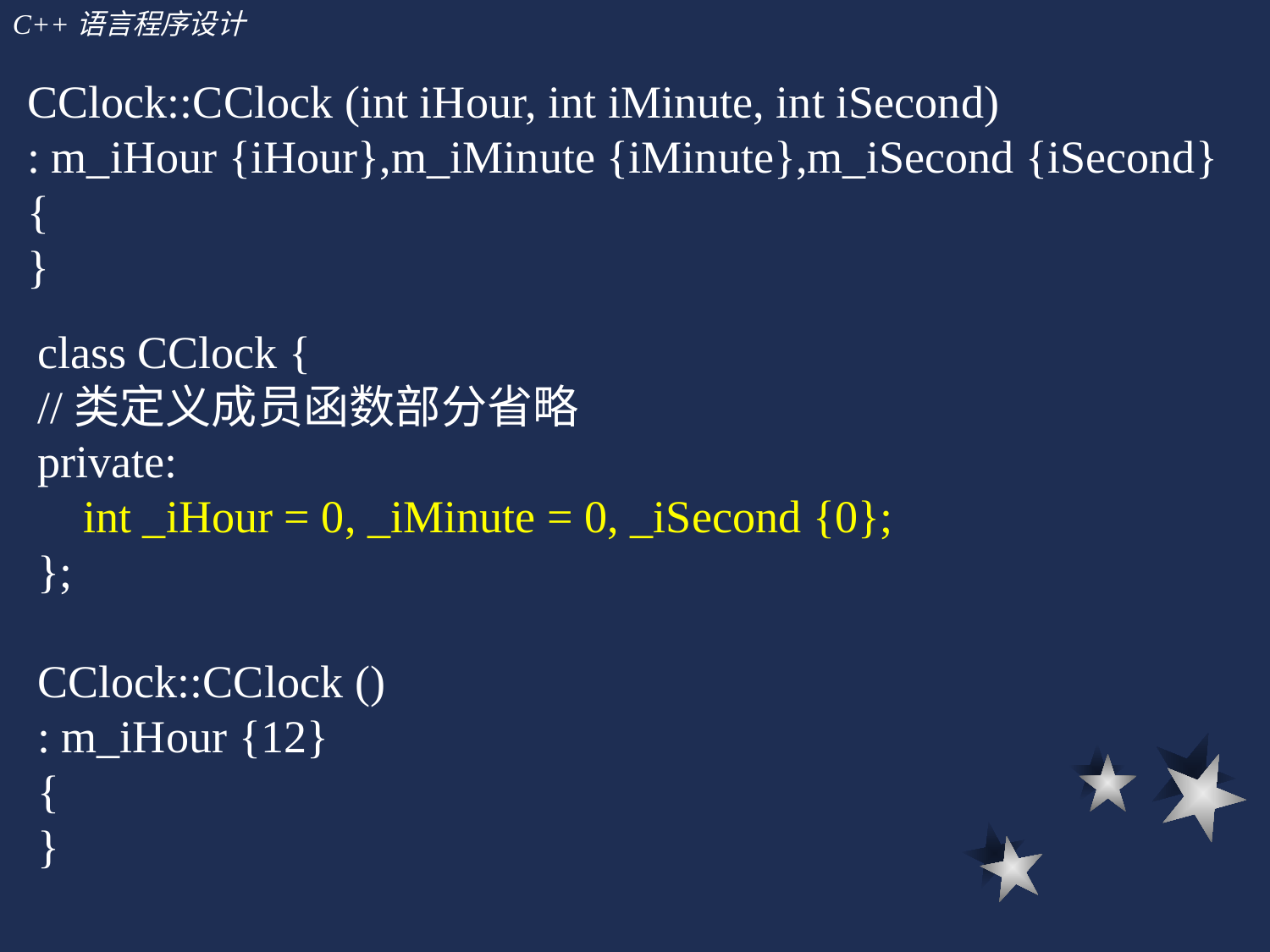

CClock::CClock (int iHour, int iMinute, int iSecond)
: m_iHour {iHour},m_iMinute {iMinute},m_iSecond {iSecond}
{
}
class CClock {
//类定义成员函数部分省略
private:
    int _iHour = 0, _iMinute = 0, _iSecond {0};
};

CClock::CClock ()
: m_iHour {12}
{
}